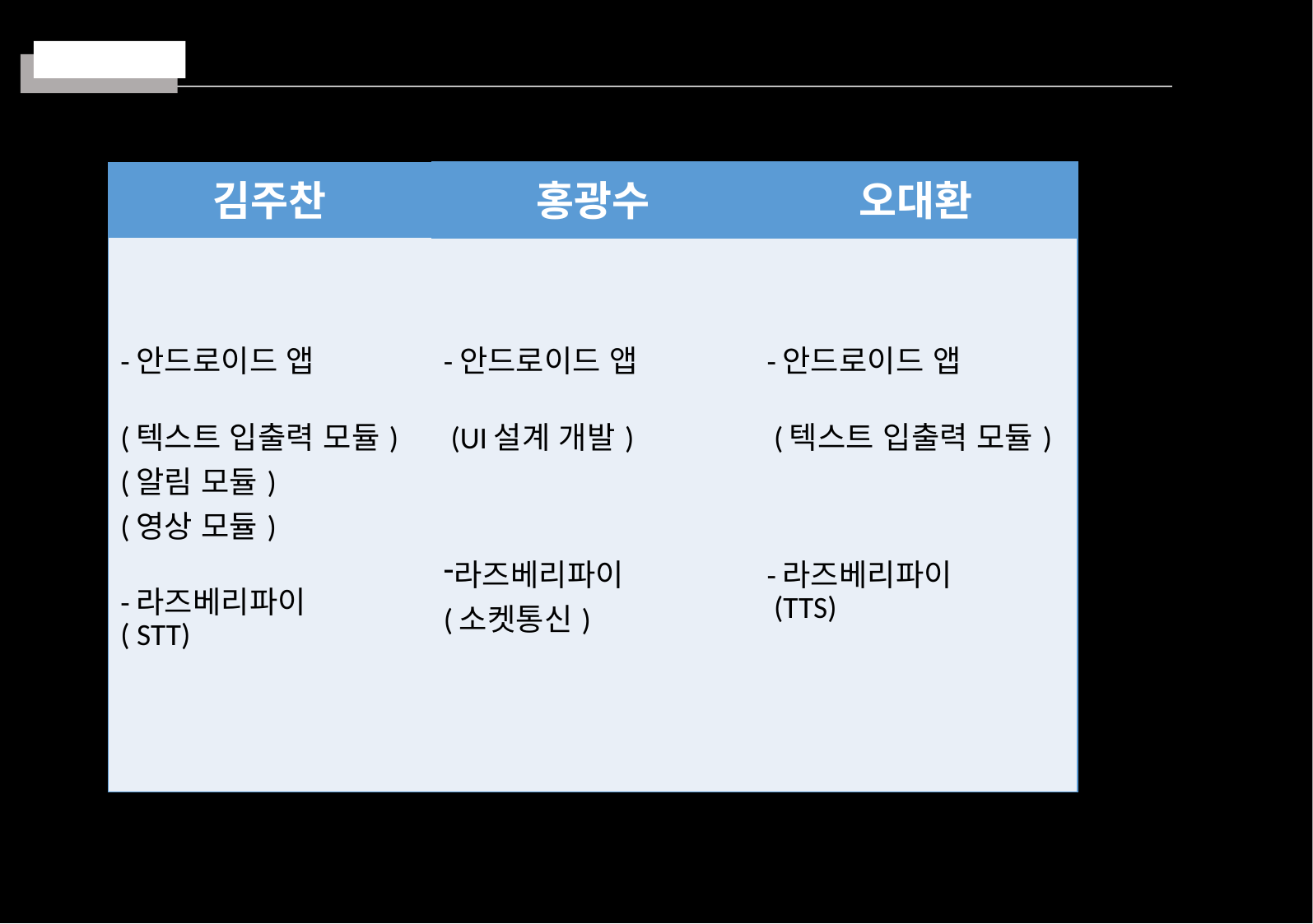

업무 분담
사업설계

| 김주찬 | 홍광수 | 오대환 |
| --- | --- | --- |
| -안드로이드 앱 (텍스트 입출력 모듈) (알림 모듈) (영상 모듈) -라즈베리파이 ( STT) | -안드로이드 앱 (UI설계 개발) 라즈베리파이 (소켓통신) | -안드로이드 앱 (텍스트 입출력 모듈) -라즈베리파이 (TTS) |